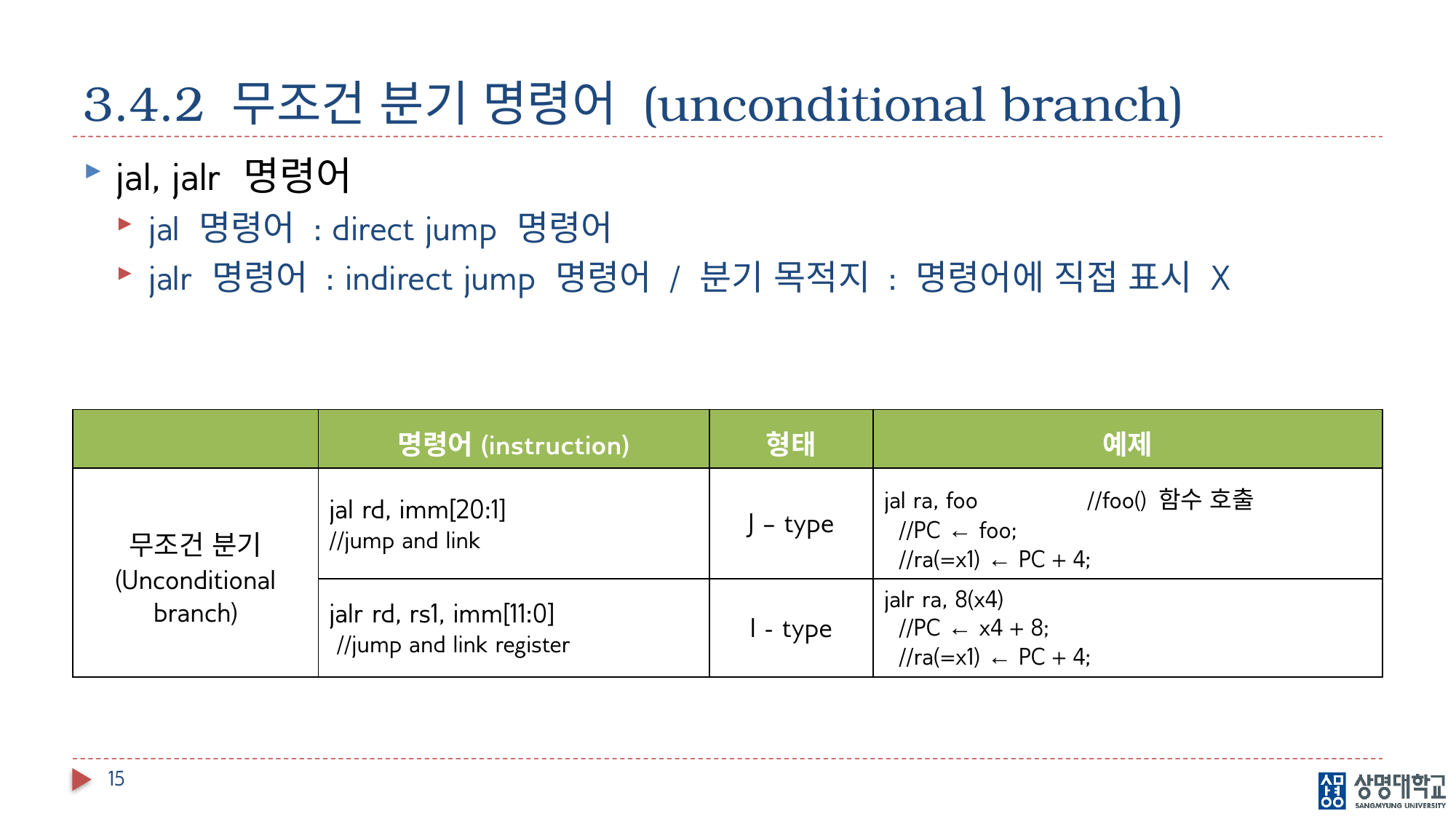

# 3.4.2 무조건 분기 명령어 (unconditional branch)

jal, jalr 명령어
jal 명령어 : direct jump 명령어
jalr 명령어 : indirect jump 명령어 / 분기 목적지 : 명령어에 직접 표시 X
|  | 명령어(instruction) | 형태 | 예제 |
| --- | --- | --- | --- |
| 무조건 분기 (Unconditional branch) | jal rd, imm[20:1] //jump and link | J – type | jal ra, foo //foo() 함수 호출 //PC ← foo; //ra(=x1) ← PC + 4; |
|  | jalr rd, rs1, imm[11:0] //jump and link register | I - type | jalr ra, 8(x4) //PC ← x4 + 8; //ra(=x1) ← PC + 4; |
15